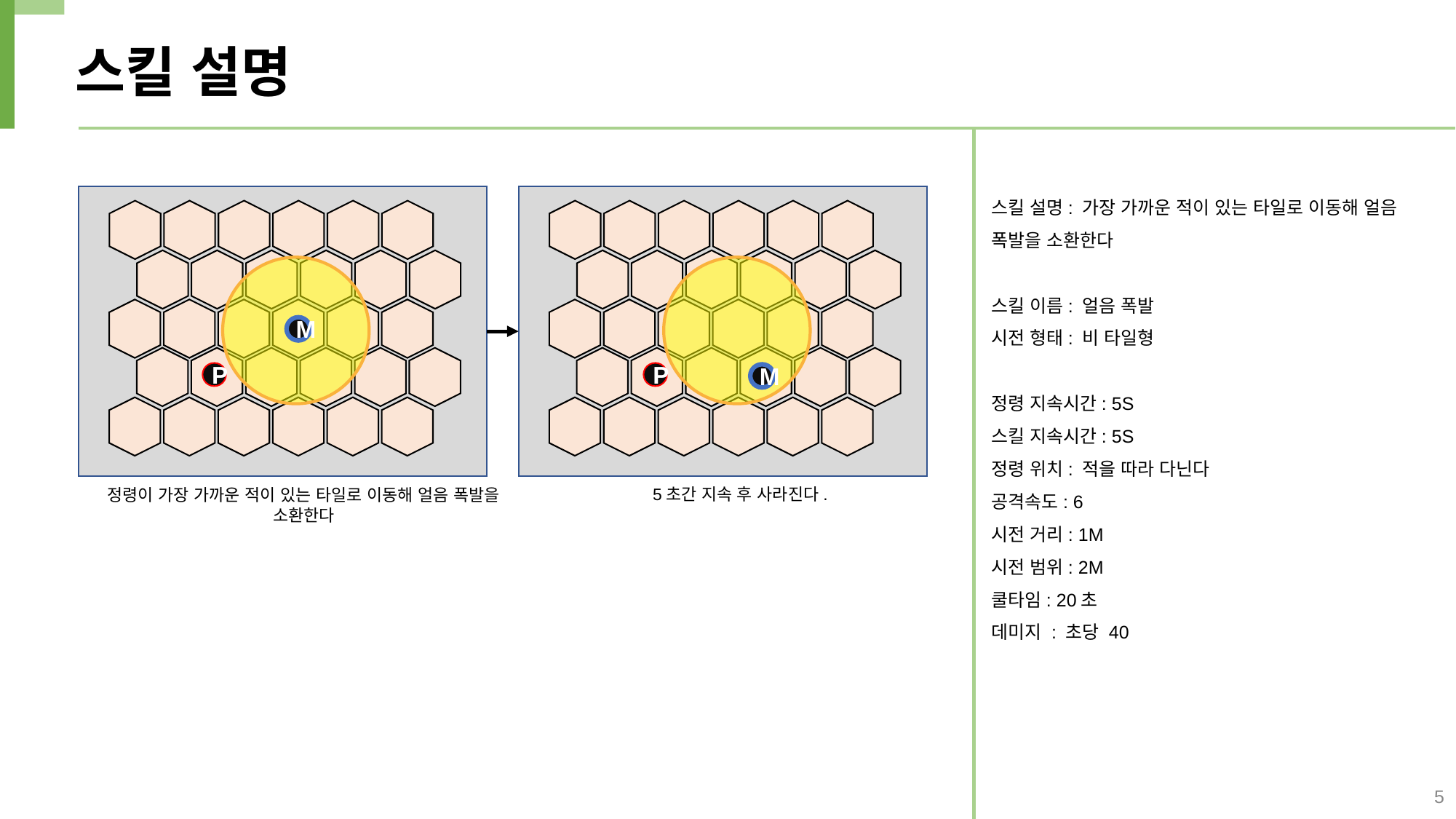

스킬 설명
스킬 설명: 가장 가까운 적이 있는 타일로 이동해 얼음 폭발을 소환한다

스킬 이름: 얼음 폭발
시전 형태: 비 타일형

정령 지속시간: 5S
스킬 지속시간: 5S
정령 위치: 적을 따라 다닌다
공격속도: 6
시전 거리: 1M
시전 범위: 2M
쿨타임: 20초
데미지 : 초당 40

5초간 지속 후 사라진다.
정령이 가장 가까운 적이 있는 타일로 이동해 얼음 폭발을 소환한다

M
P
P
M
5